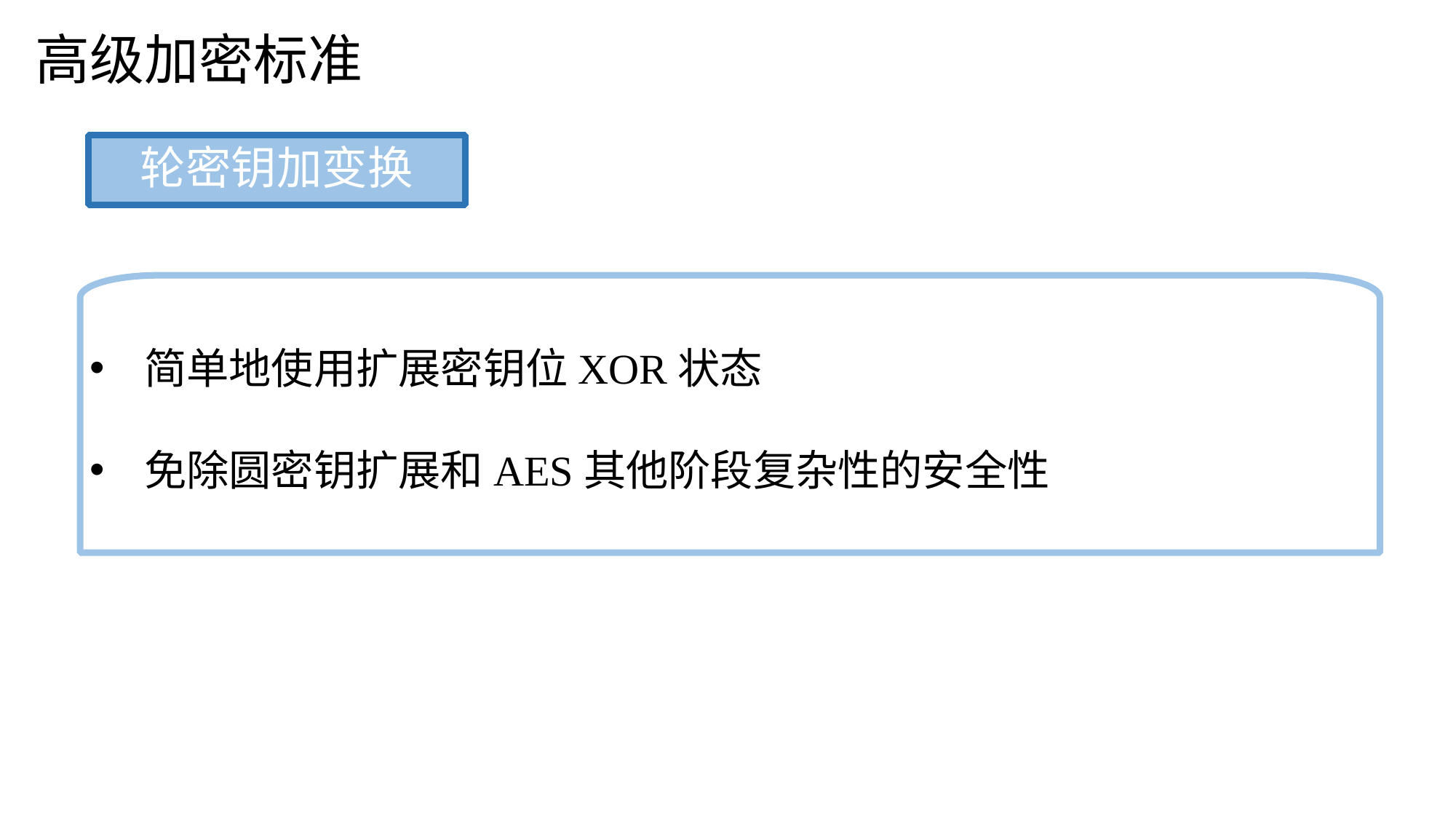

高级加密标准
轮密钥加变换
简单地使用扩展密钥位XOR状态
免除圆密钥扩展和AES其他阶段复杂性的安全性